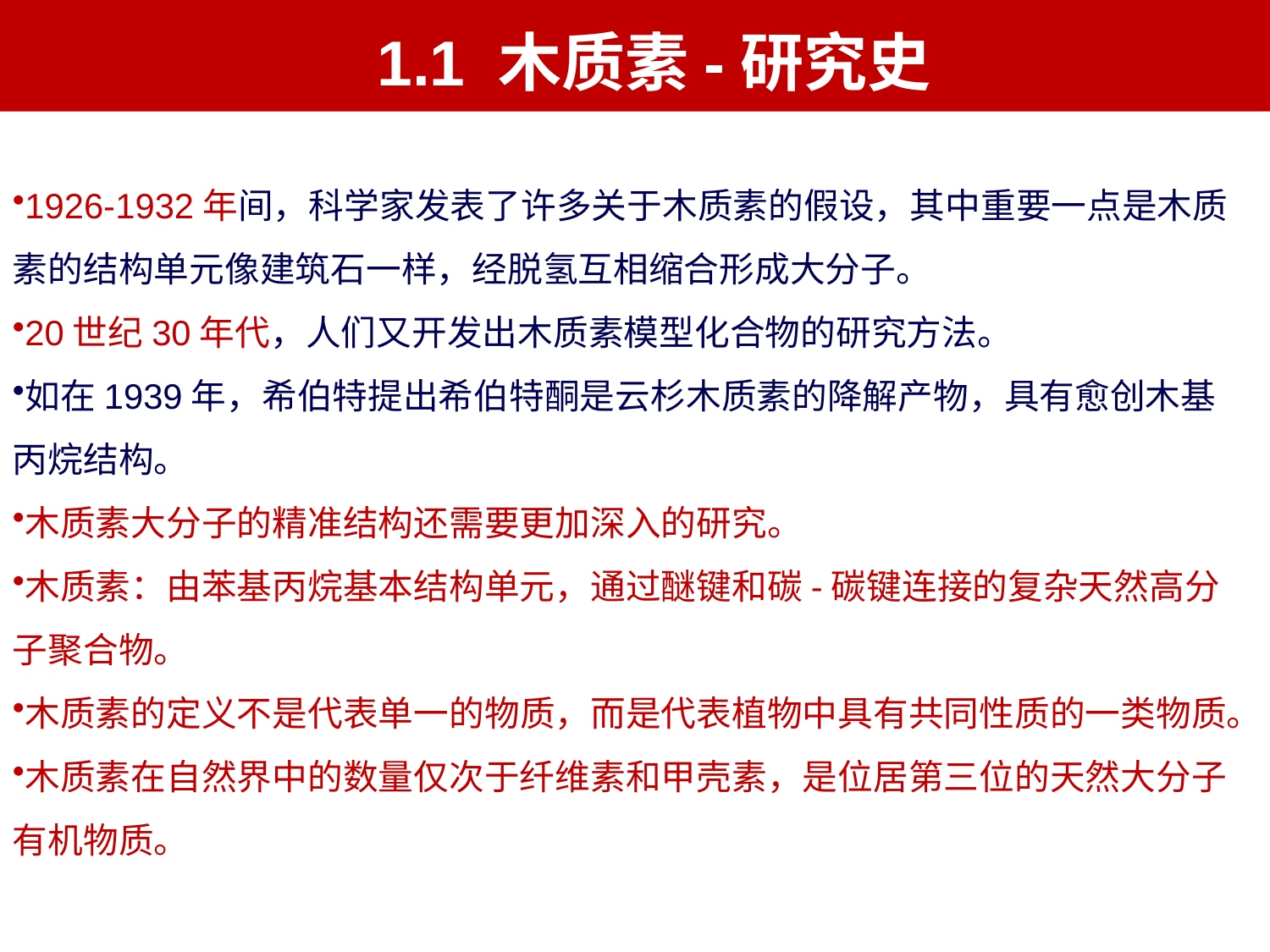

1.1 木质素-研究史
1926-1932年间，科学家发表了许多关于木质素的假设，其中重要一点是木质素的结构单元像建筑石一样，经脱氢互相缩合形成大分子。
20世纪30年代，人们又开发出木质素模型化合物的研究方法。
如在1939年，希伯特提出希伯特酮是云杉木质素的降解产物，具有愈创木基丙烷结构。
木质素大分子的精准结构还需要更加深入的研究。
木质素：由苯基丙烷基本结构单元，通过醚键和碳-碳键连接的复杂天然高分子聚合物。
木质素的定义不是代表单一的物质，而是代表植物中具有共同性质的一类物质。
木质素在自然界中的数量仅次于纤维素和甲壳素，是位居第三位的天然大分子有机物质。